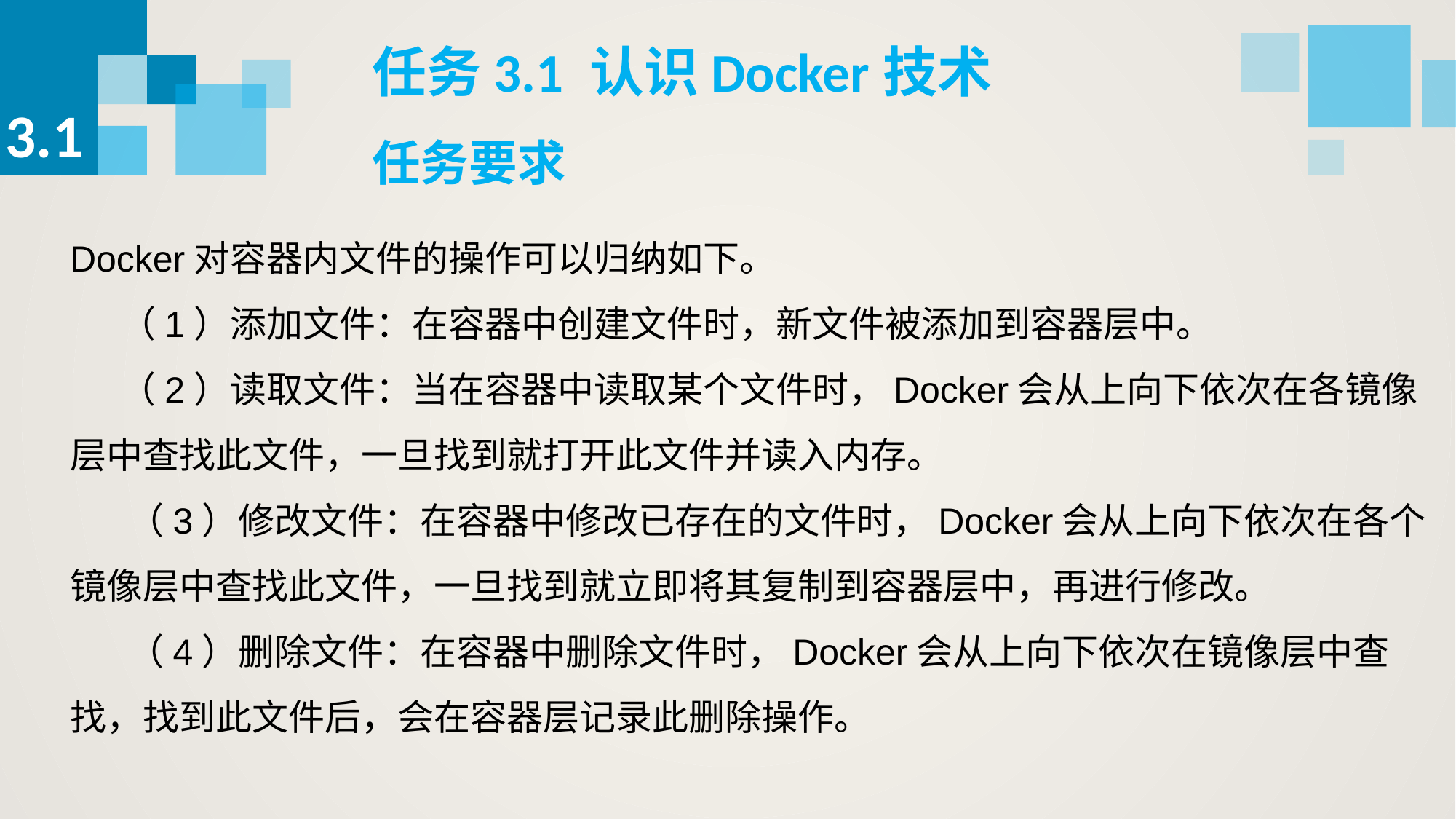

任务3.1 认识Docker技术
3.1
任务要求
Docker对容器内文件的操作可以归纳如下。
     （1）添加文件：在容器中创建文件时，新文件被添加到容器层中。
     （2）读取文件：当在容器中读取某个文件时，Docker会从上向下依次在各镜像层中查找此文件，一旦找到就打开此文件并读入内存。
      （3）修改文件：在容器中修改已存在的文件时，Docker会从上向下依次在各个镜像层中查找此文件，一旦找到就立即将其复制到容器层中，再进行修改。
      （4）删除文件：在容器中删除文件时，Docker会从上向下依次在镜像层中查找，找到此文件后，会在容器层记录此删除操作。